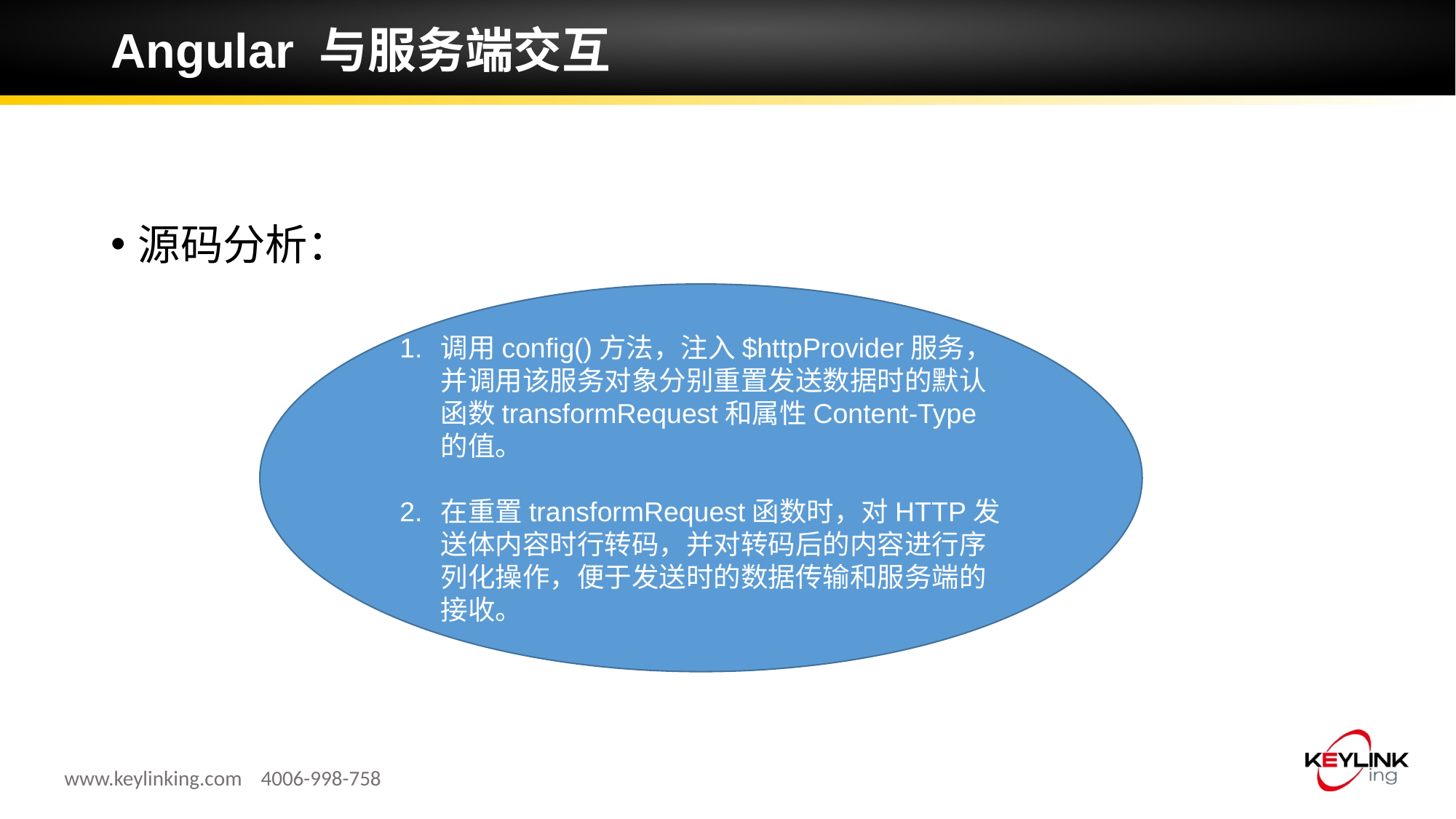

# Angular 与服务端交互
源码分析：

调用config()方法，注入$httpProvider服务，并调用该服务对象分别重置发送数据时的默认函数transformRequest和属性Content-Type的值。

在重置transformRequest函数时，对HTTP发送体内容时行转码，并对转码后的内容进行序列化操作，便于发送时的数据传输和服务端的接收。